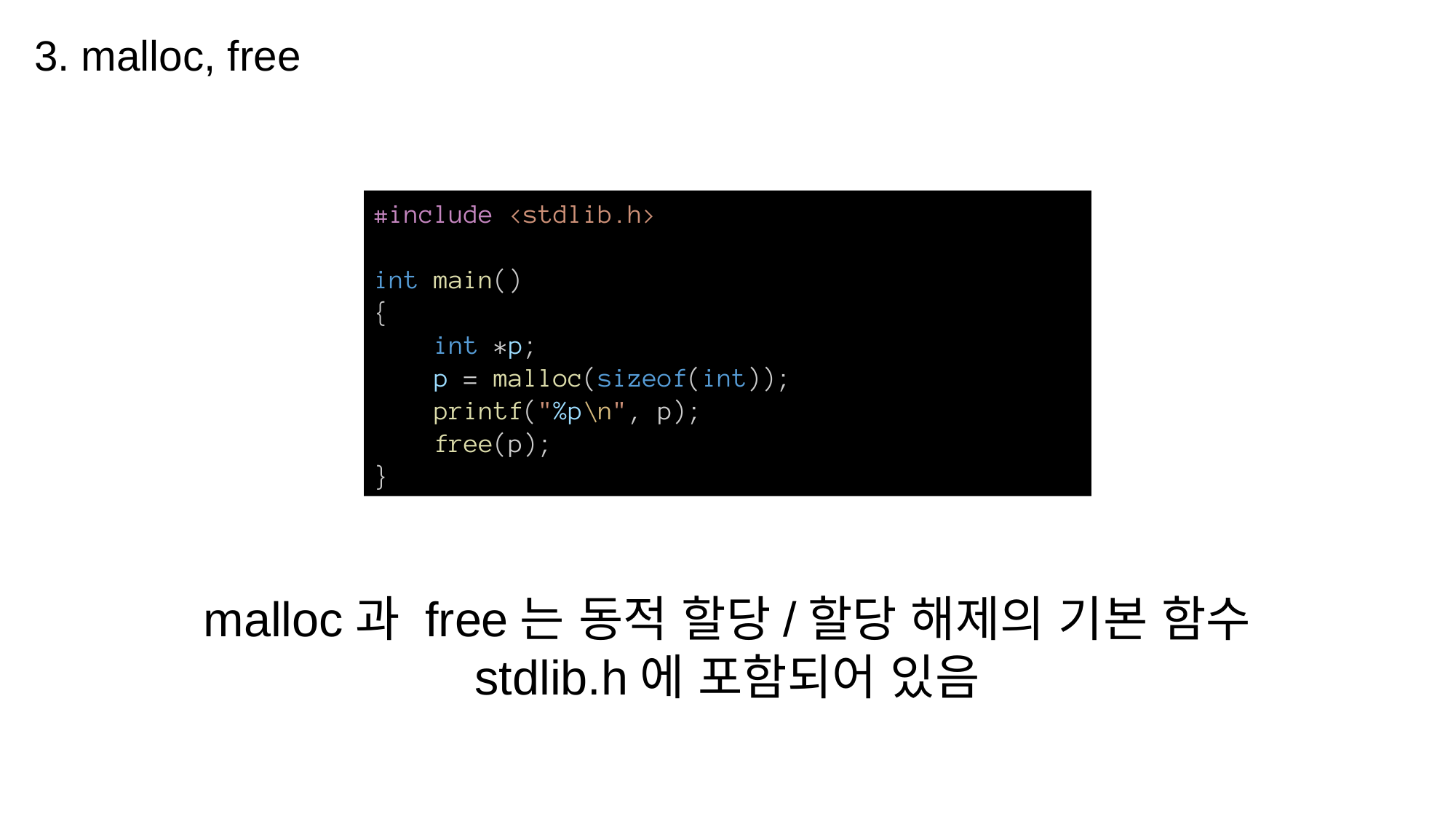

3. malloc, free
#include <stdlib.h>
int main()
{
    int *p;
    p = malloc(sizeof(int));
    printf("%p\n", p);
    free(p);
}
malloc과 free는 동적 할당/할당 해제의 기본 함수
stdlib.h에 포함되어 있음